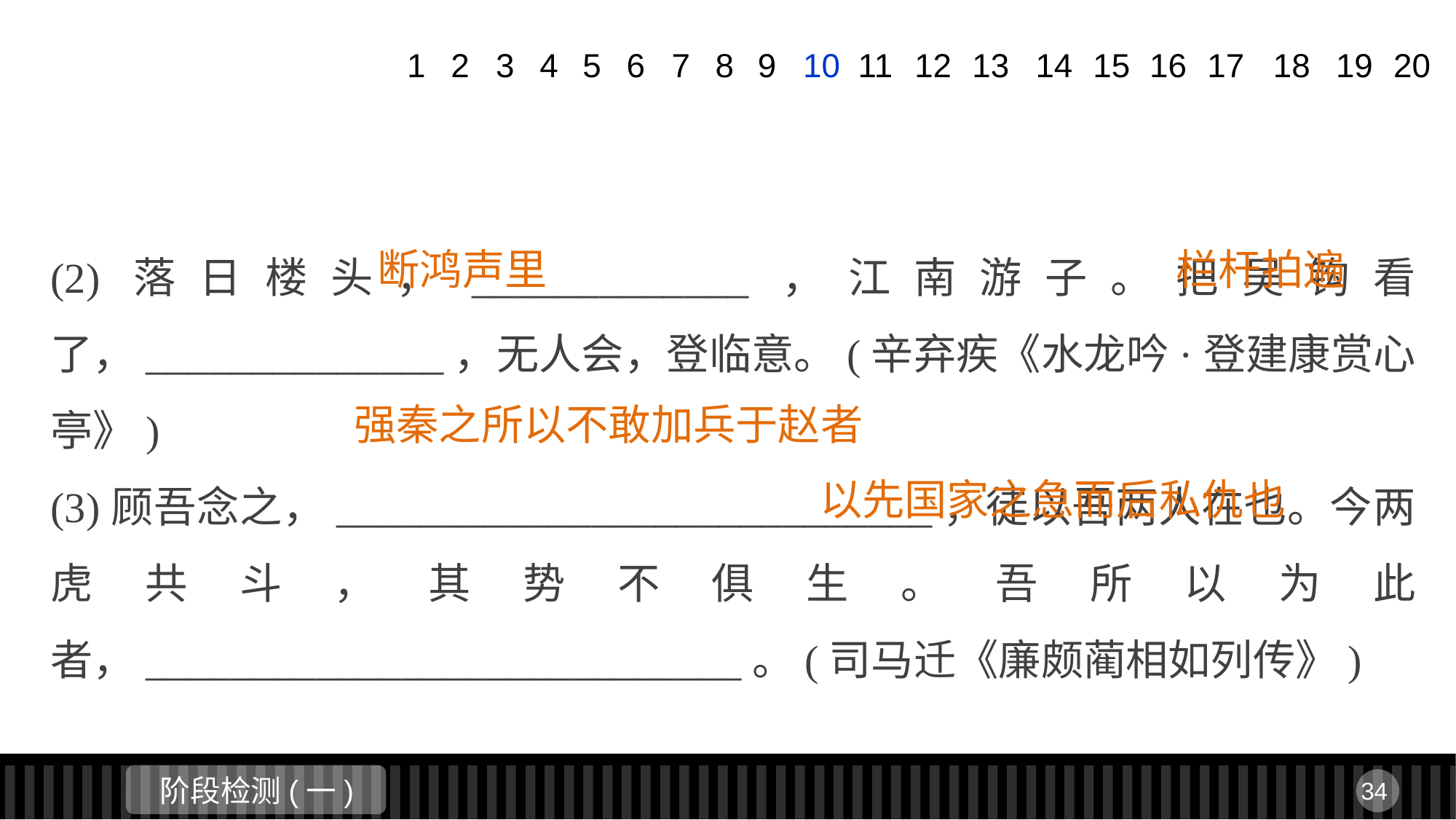

1
2
3
4
5
6
7
8
9
10
11
12
13
14
15
16
17
18
19
20
断鸿声里
栏杆拍遍
(2)落日楼头，_____________，江南游子。把吴钩看了，______________，无人会，登临意。(辛弃疾《水龙吟·登建康赏心亭》)
(3)顾吾念之，____________________________，徒以吾两人在也。今两虎共斗，其势不俱生。吾所以为此者，____________________________。(司马迁《廉颇蔺相如列传》)
强秦之所以不敢加兵于赵者
以先国家之急而后私仇也